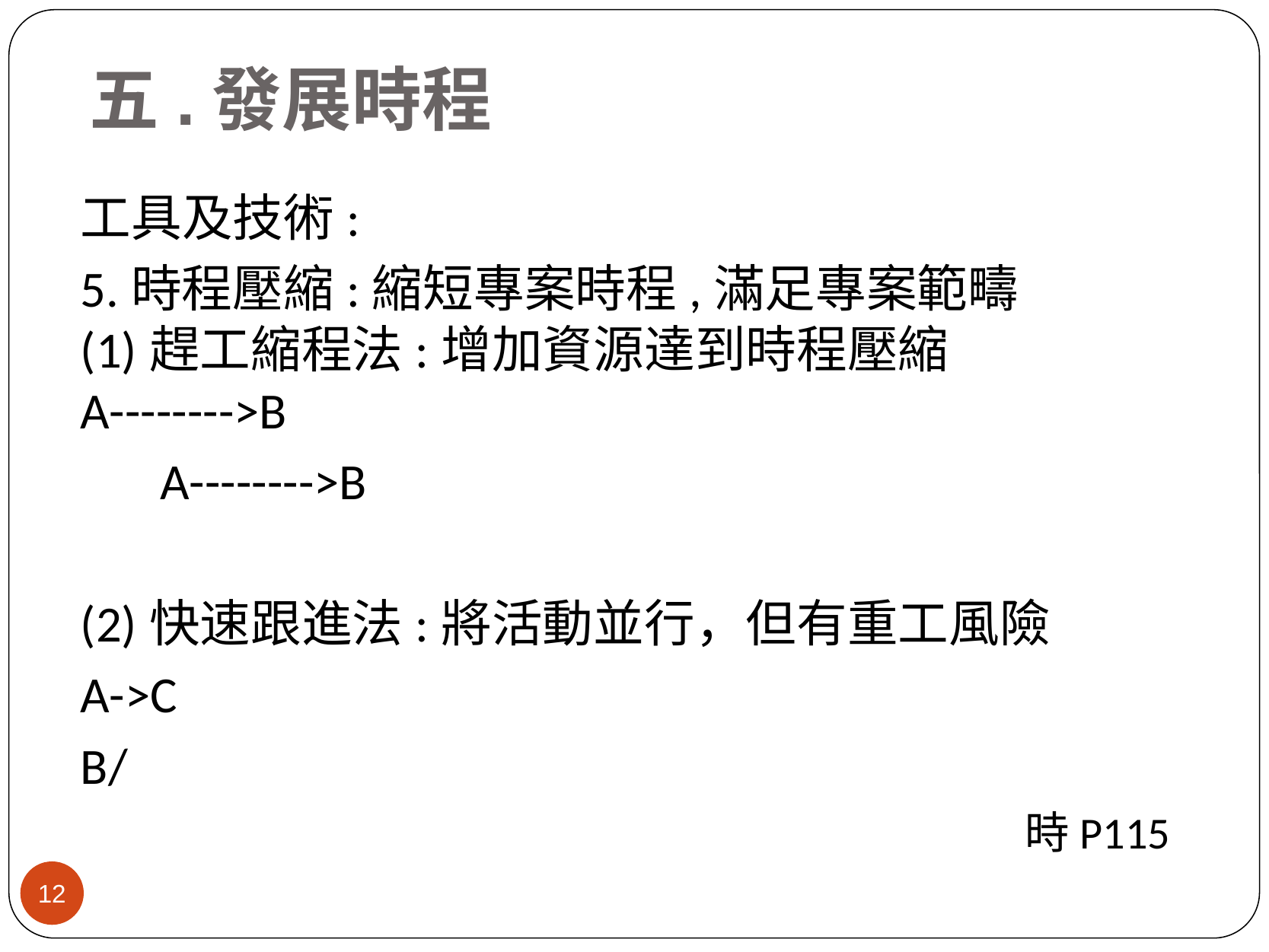

# 五.發展時程
工具及技術:
5.時程壓縮:縮短專案時程,滿足專案範疇
(1)趕工縮程法:增加資源達到時程壓縮
A-------->B
       A-------->B

(2)快速跟進法:將活動並行，但有重工風險
A->C
B/
時P115
12